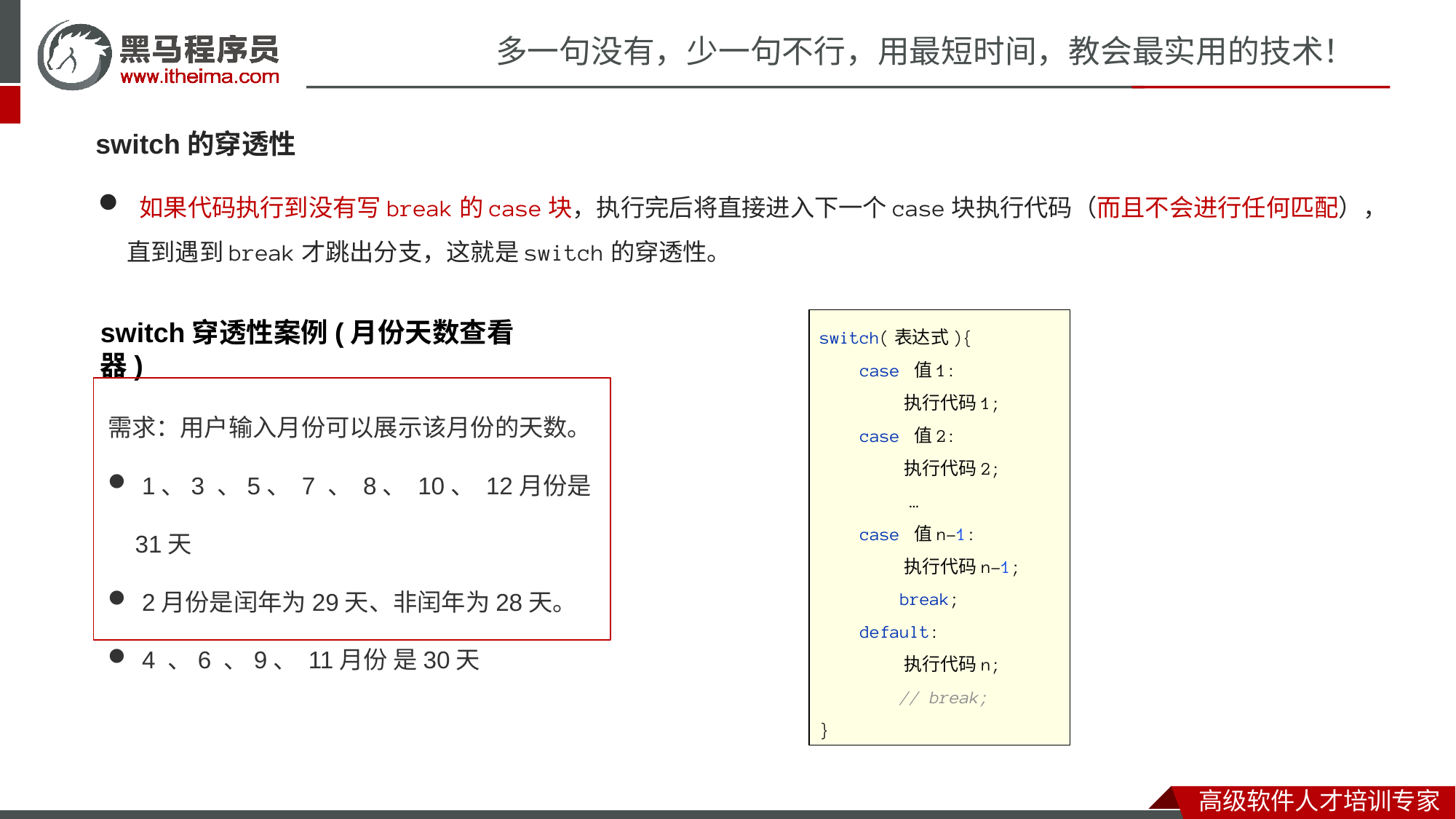

switch的穿透性
 如果代码执行到没有写break的case块，执行完后将直接进入下一个case块执行代码（而且不会进行任何匹配），直到遇到break才跳出分支，这就是switch的穿透性。
switch穿透性案例(月份天数查看器)
switch(表达式){
    case 值1:
        执行代码1;
    case 值2:
        执行代码2;
         …
    case 值n-1:
        执行代码n-1;
        break;
    default:
        执行代码n;
        // break;
}

需求：用户输入月份可以展示该月份的天数。
 1、3 、5、 7 、 8、 10、 12月份是 31天
 2月份是闰年为29天、非闰年为28天。
 4 、6 、9、 11月份 是30天